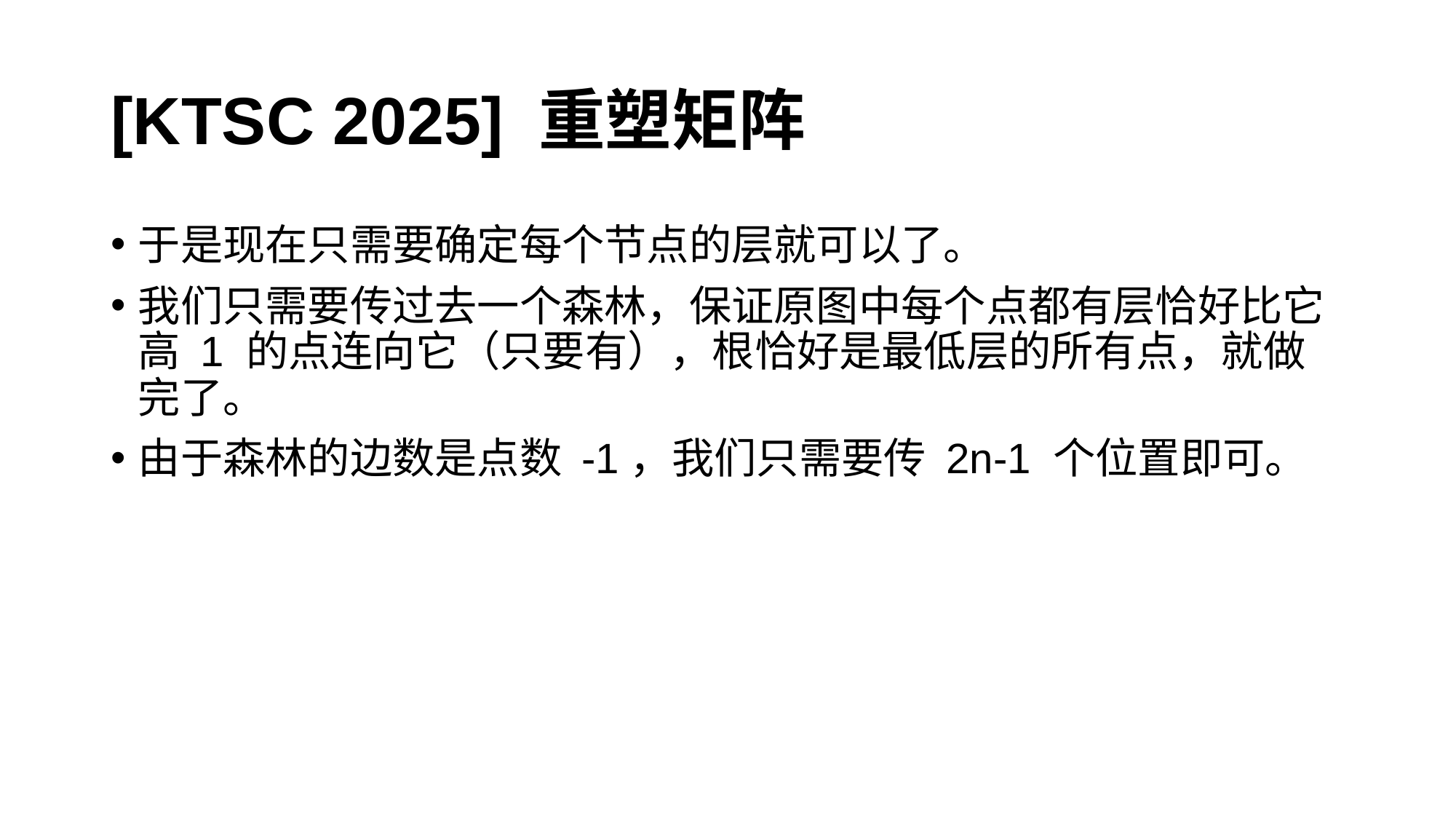

# [KTSC 2025] 重塑矩阵
于是现在只需要确定每个节点的层就可以了。
我们只需要传过去一个森林，保证原图中每个点都有层恰好比它高 1 的点连向它（只要有），根恰好是最低层的所有点，就做完了。
由于森林的边数是点数 -1，我们只需要传 2n-1 个位置即可。